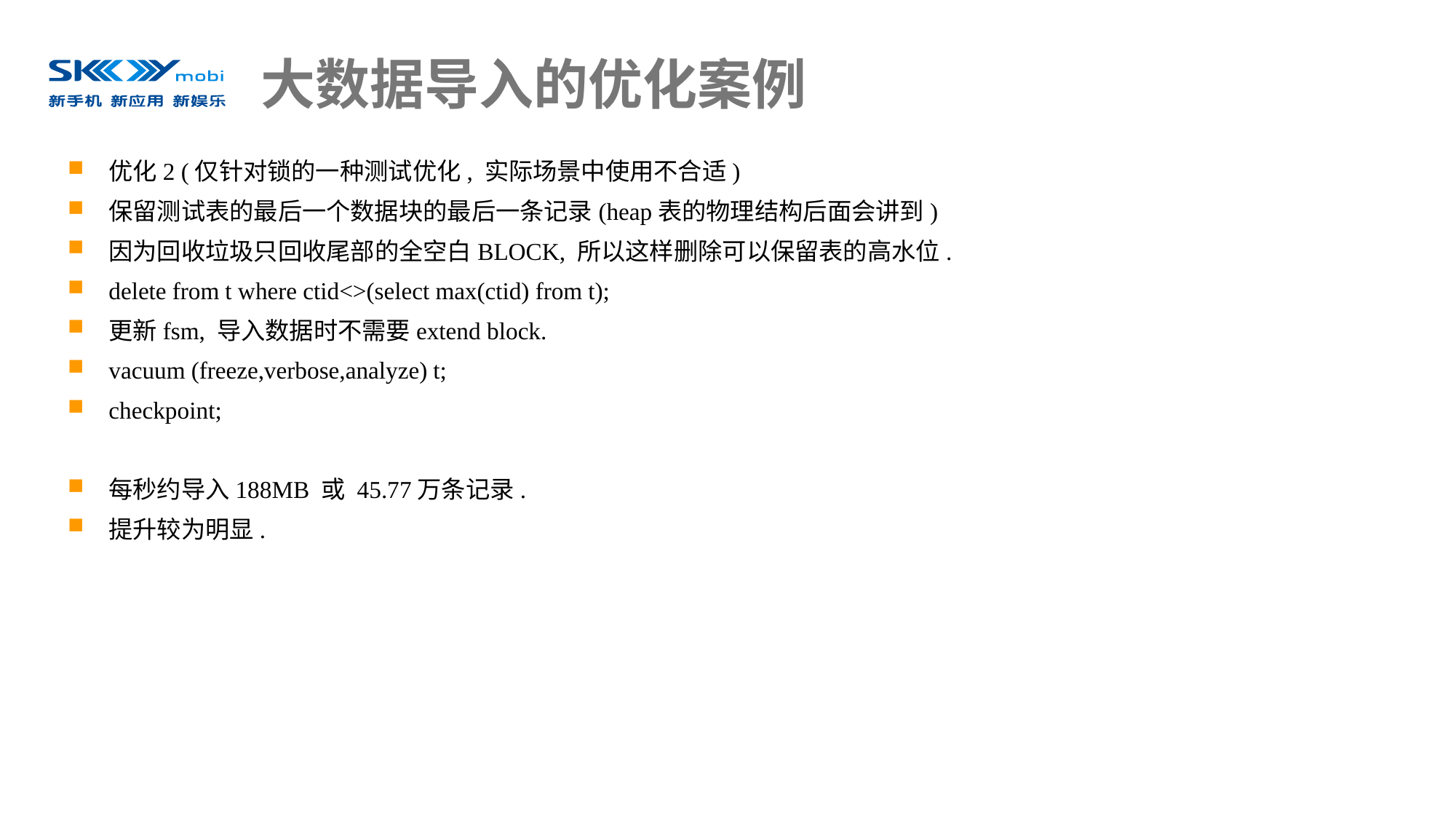

# 大数据导入的优化案例
优化2 (仅针对锁的一种测试优化, 实际场景中使用不合适)
保留测试表的最后一个数据块的最后一条记录(heap表的物理结构后面会讲到)
因为回收垃圾只回收尾部的全空白BLOCK, 所以这样删除可以保留表的高水位.
delete from t where ctid<>(select max(ctid) from t);
更新fsm, 导入数据时不需要extend block.
vacuum (freeze,verbose,analyze) t;
checkpoint;

每秒约导入188MB 或 45.77万条记录.
提升较为明显.